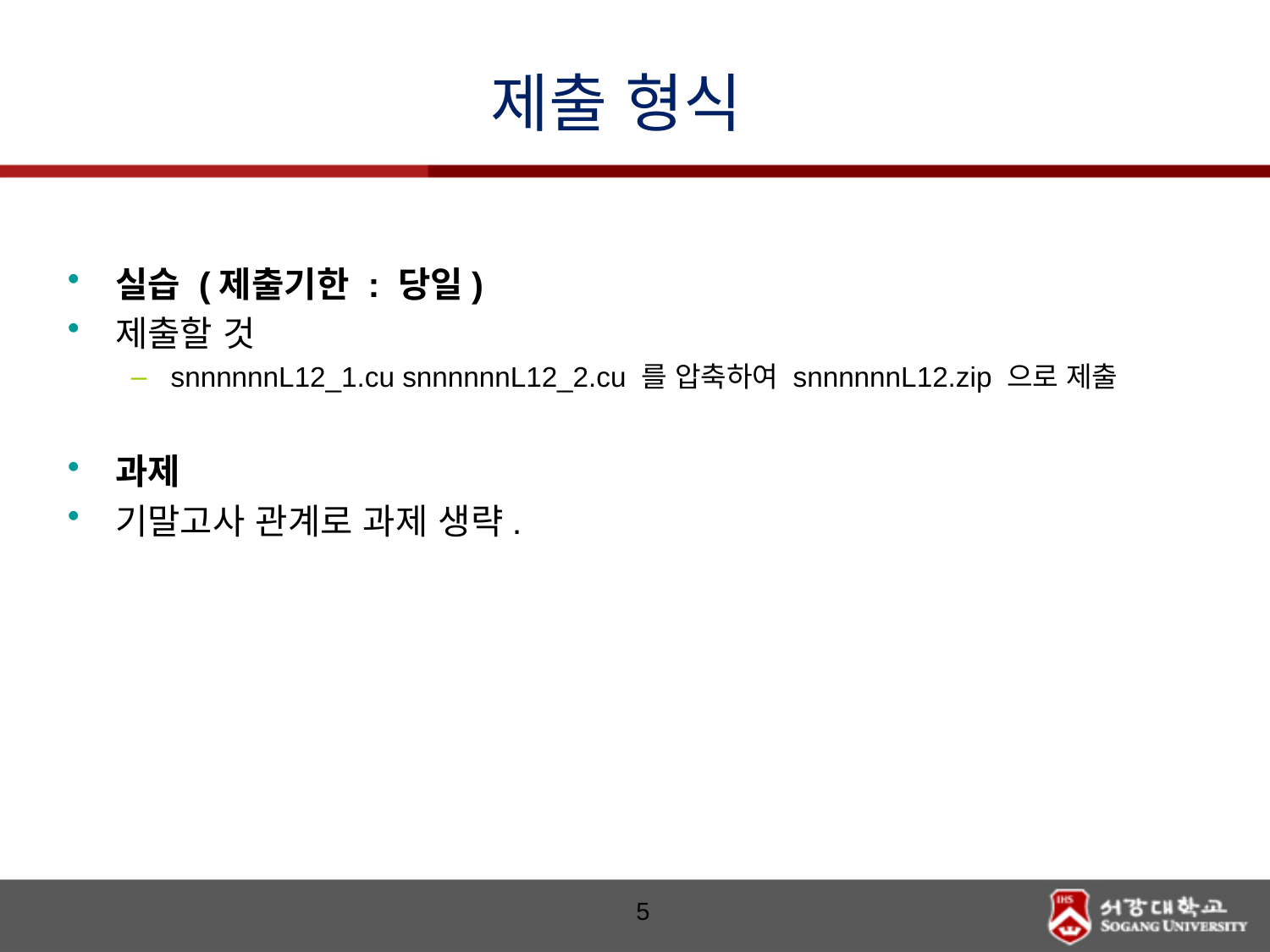

# 제출 형식

실습 (제출기한 : 당일)
제출할 것
snnnnnnL12_1.cu snnnnnnL12_2.cu 를 압축하여 snnnnnnL12.zip 으로 제출

과제
기말고사 관계로 과제 생략.
5